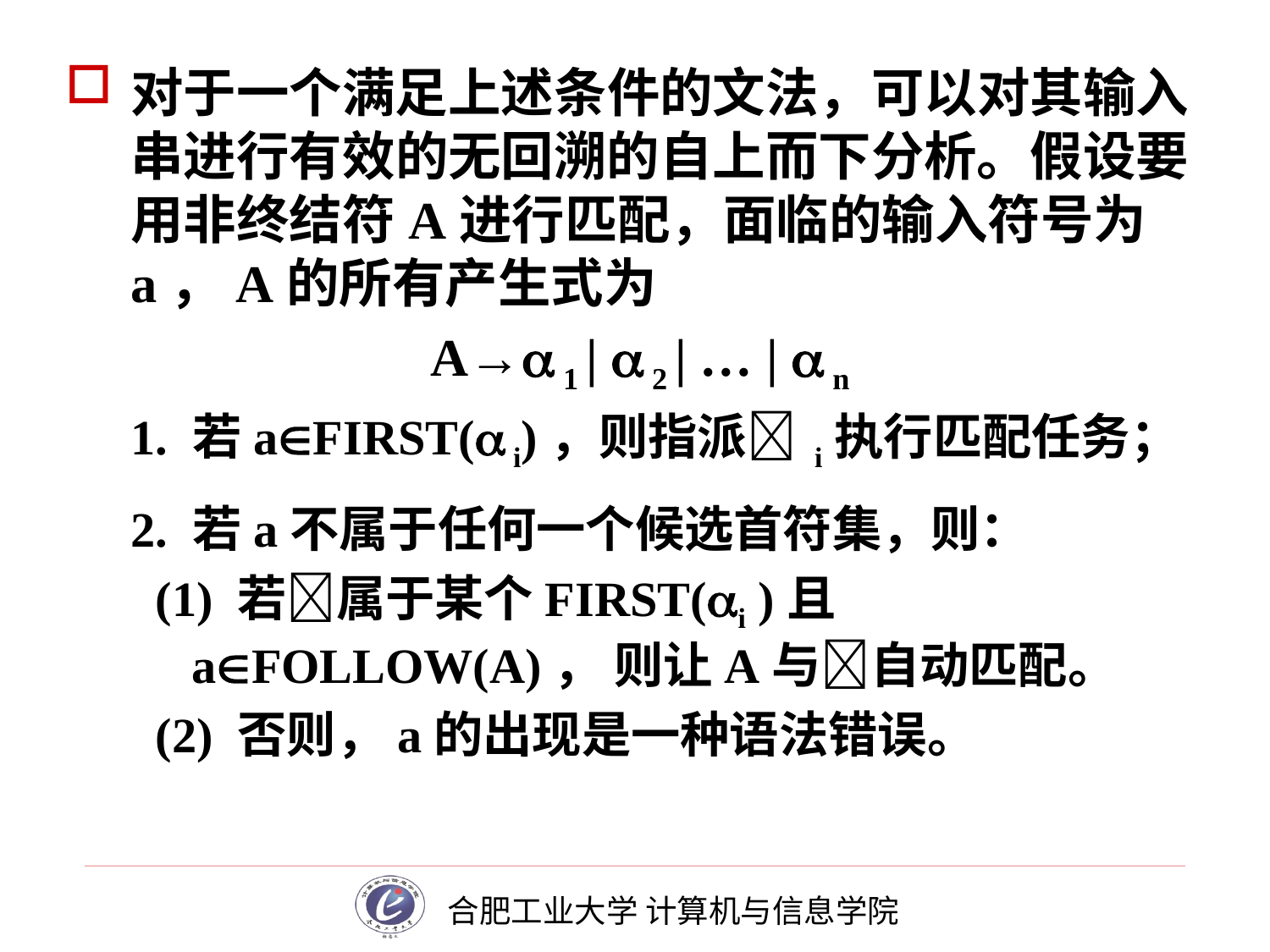

# 对于一个满足上述条件的文法，可以对其输入串进行有效的无回溯的自上而下分析。假设要用非终结符A进行匹配，面临的输入符号为a，A的所有产生式为
A→α 1 | α 2 | … | α n
1. 若a∈FIRST(α i)，则指派α i执行匹配任务；
2. 若a不属于任何一个候选首符集，则：
  (1) 若ε属于某个FIRST(αi )且 a∈FOLLOW(A)， 则让A与ε自动匹配。
  (2) 否则，a的出现是一种语法错误。